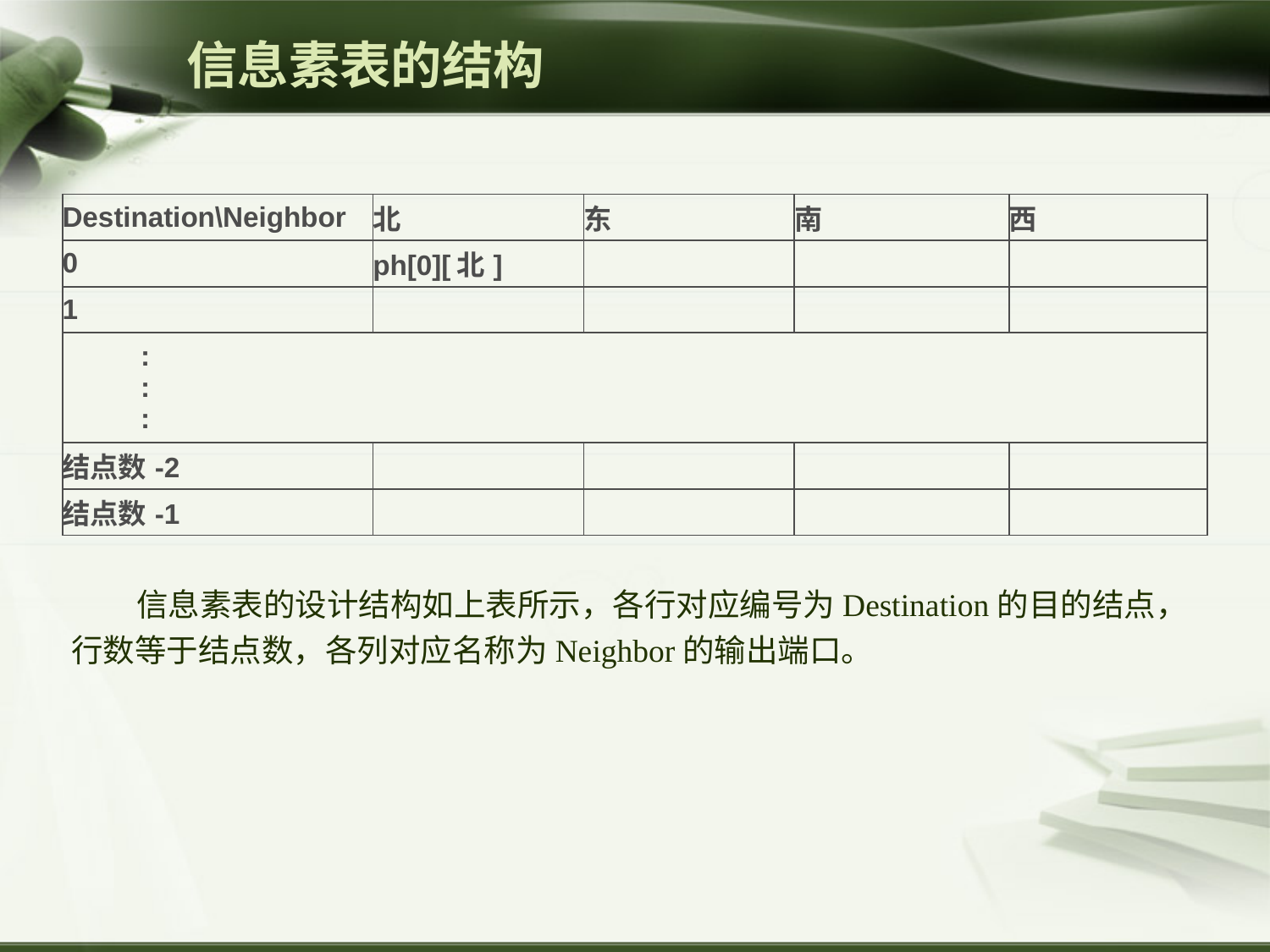

信息素表的结构
| Destination\Neighbor | 北 | 东 | 南 | 西 |
| --- | --- | --- | --- | --- |
| 0 | ph[0][北] |  |  |  |
| 1 |  |  |  |  |
| : : : |  |  |  |  |
| 结点数-2 |  |  |  |  |
| 结点数-1 |  |  |  |  |
        信息素表的设计结构如上表所示，各行对应编号为Destination的目的结点，行数等于结点数，各列对应名称为Neighbor的输出端口。